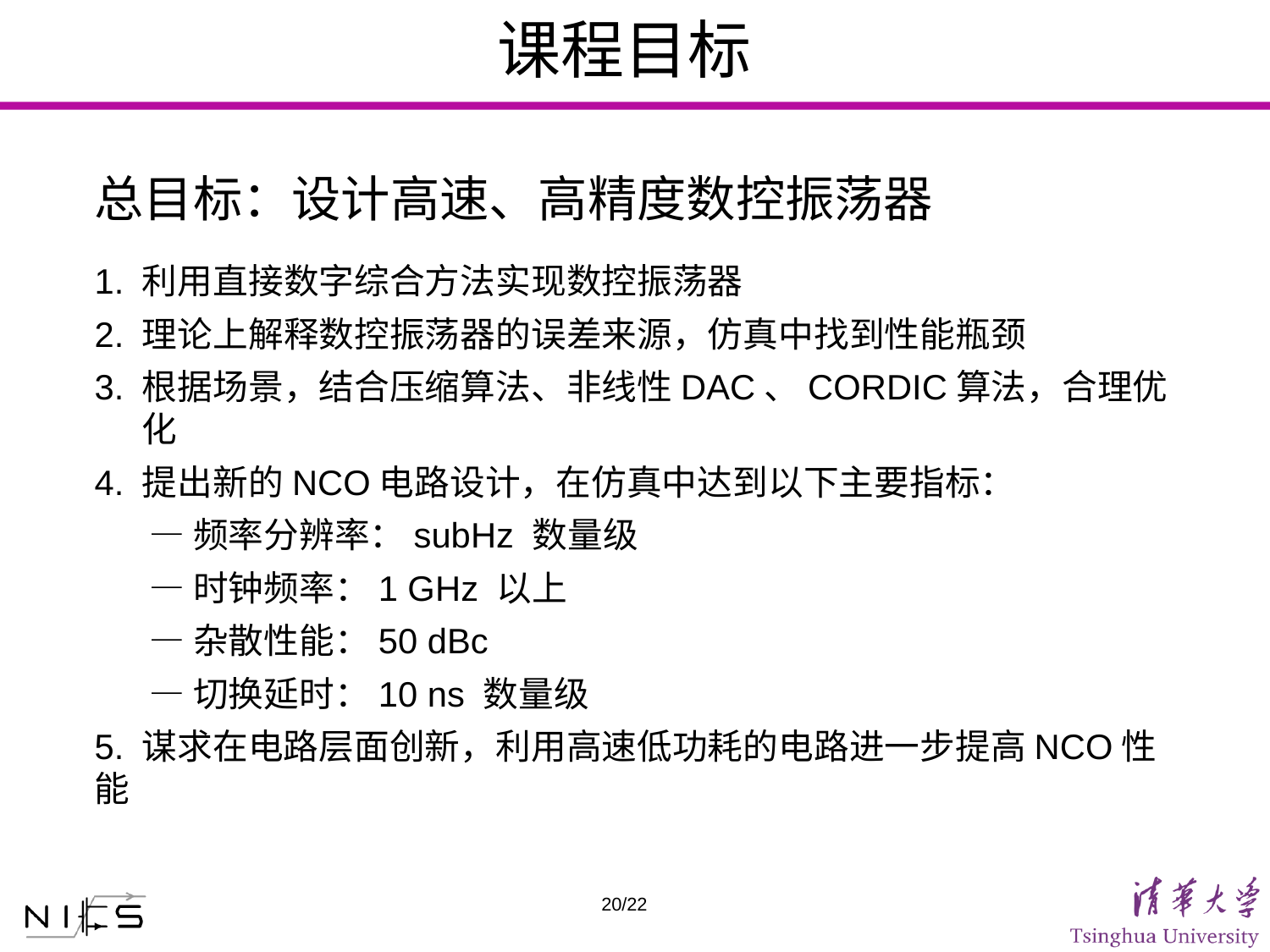

# 课程目标
总目标：设计高速、高精度数控振荡器
利用直接数字综合方法实现数控振荡器
理论上解释数控振荡器的误差来源，仿真中找到性能瓶颈
根据场景，结合压缩算法、非线性DAC、CORDIC算法，合理优化
提出新的NCO电路设计，在仿真中达到以下主要指标：
       —频率分辨率：subHz 数量级
       —时钟频率：1 GHz 以上
       —杂散性能：50 dBc
       —切换延时：10 ns 数量级
5. 谋求在电路层面创新，利用高速低功耗的电路进一步提高NCO性能

20/22